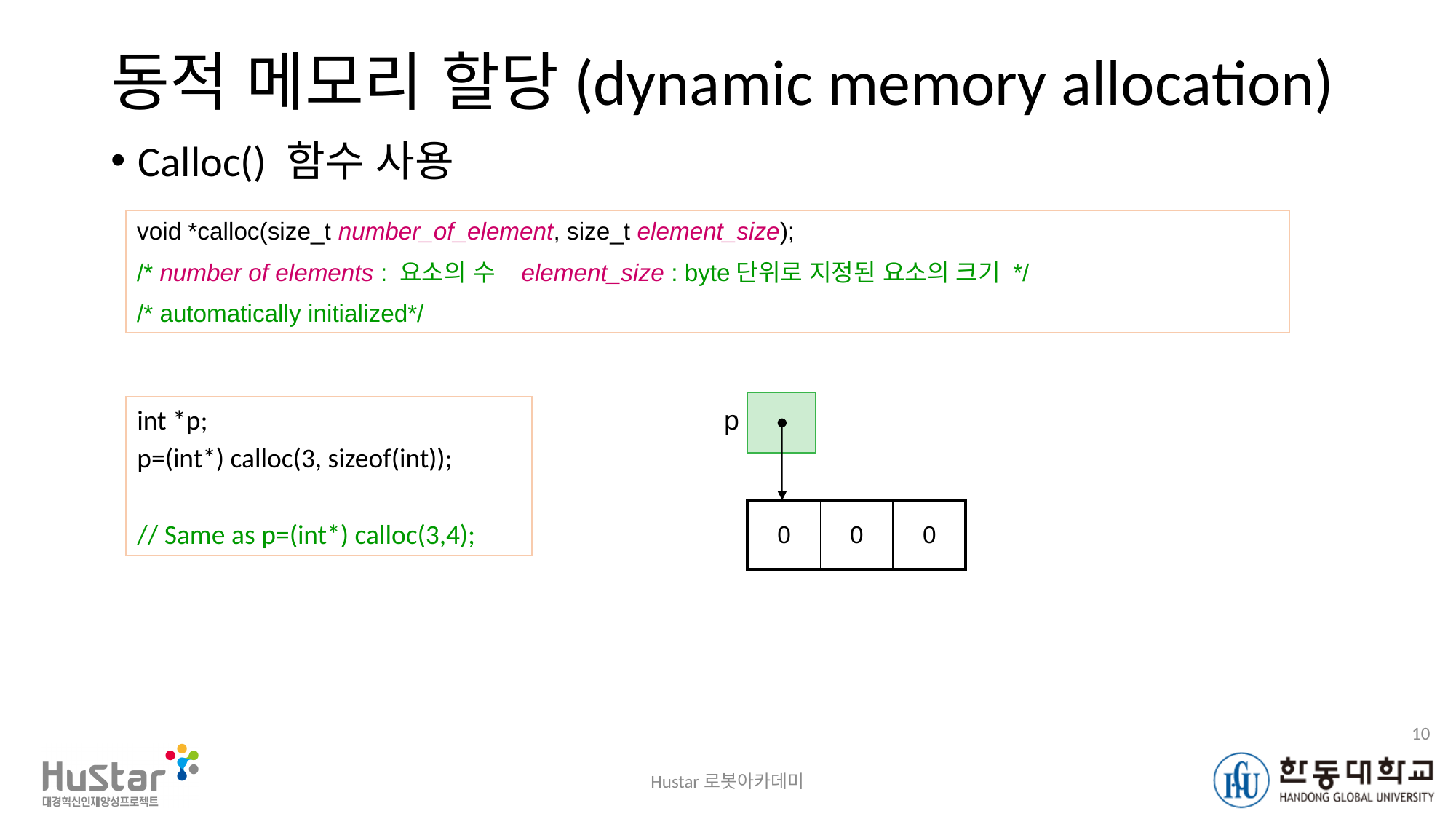

# 동적 메모리 할당(dynamic memory allocation)
Calloc() 함수 사용
void *calloc(size_t number_of_element, size_t element_size);
/* number of elements : 요소의 수   element_size : byte단위로 지정된 요소의 크기 */
/* automatically initialized*/

p
int *p;
p=(int*) calloc(3, sizeof(int));

// Same as p=(int*) calloc(3,4);

| 0 | 0 | 0 |
| --- | --- | --- |
10
Hustar로봇아카데미